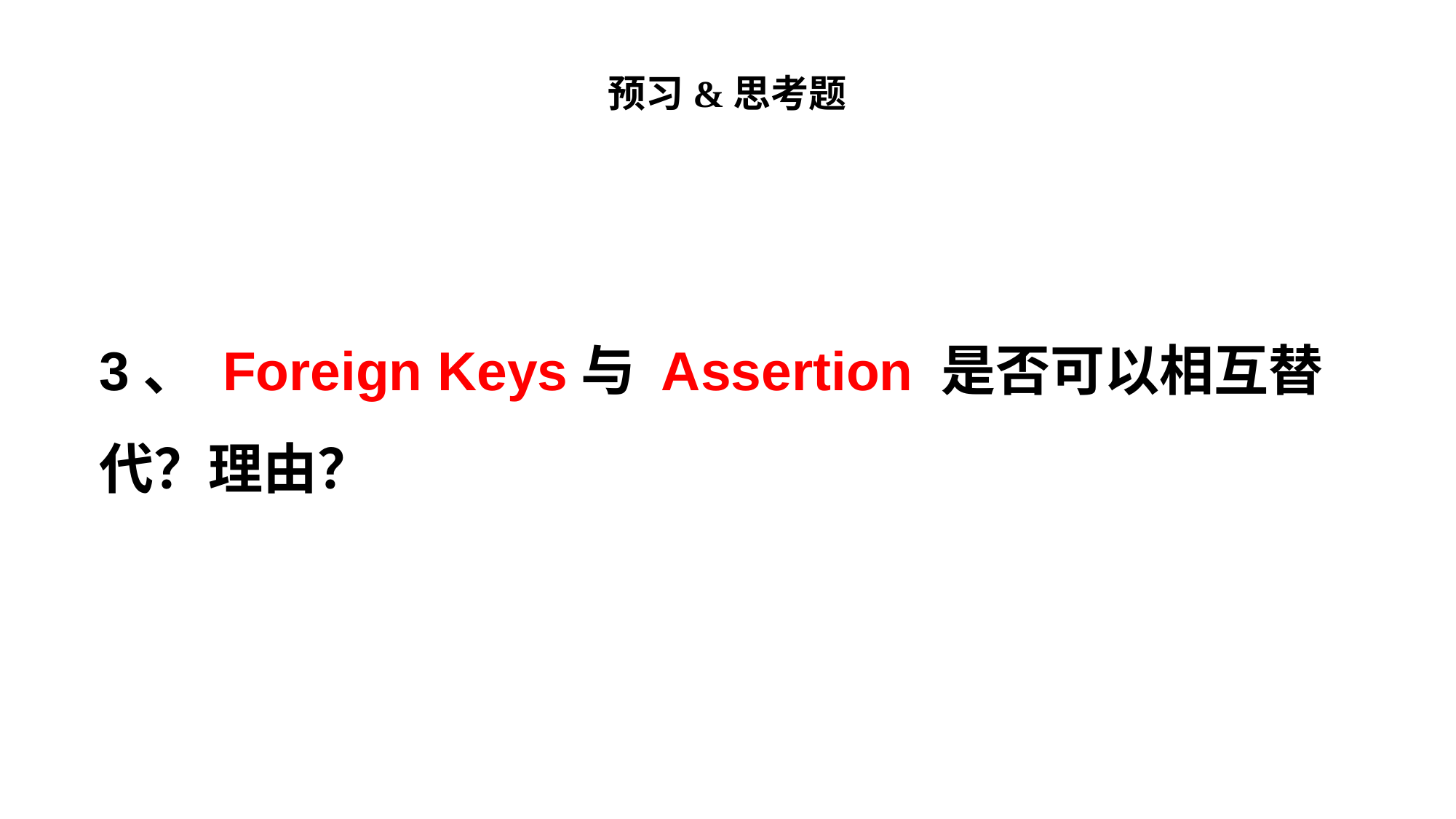

# 预习&思考题
3、 Foreign Keys与 Assertion 是否可以相互替代？理由？